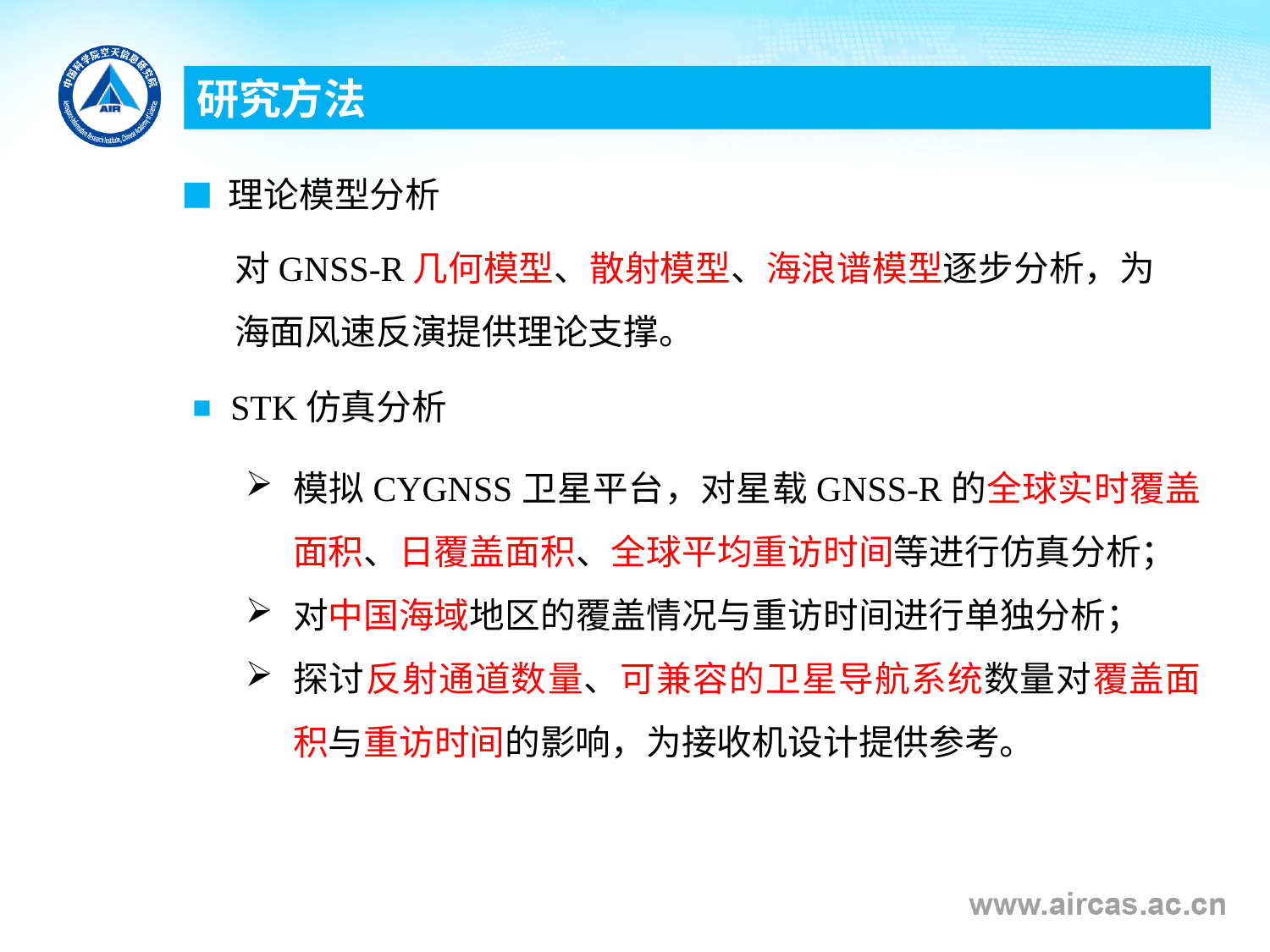

研究方法
■ 理论模型分析
对GNSS-R几何模型、散射模型、海浪谱模型逐步分析，为海面风速反演提供理论支撑。
■ STK仿真分析
模拟CYGNSS卫星平台，对星载GNSS-R的全球实时覆盖面积、日覆盖面积、全球平均重访时间等进行仿真分析；
对中国海域地区的覆盖情况与重访时间进行单独分析；
探讨反射通道数量、可兼容的卫星导航系统数量对覆盖面积与重访时间的影响，为接收机设计提供参考。
18